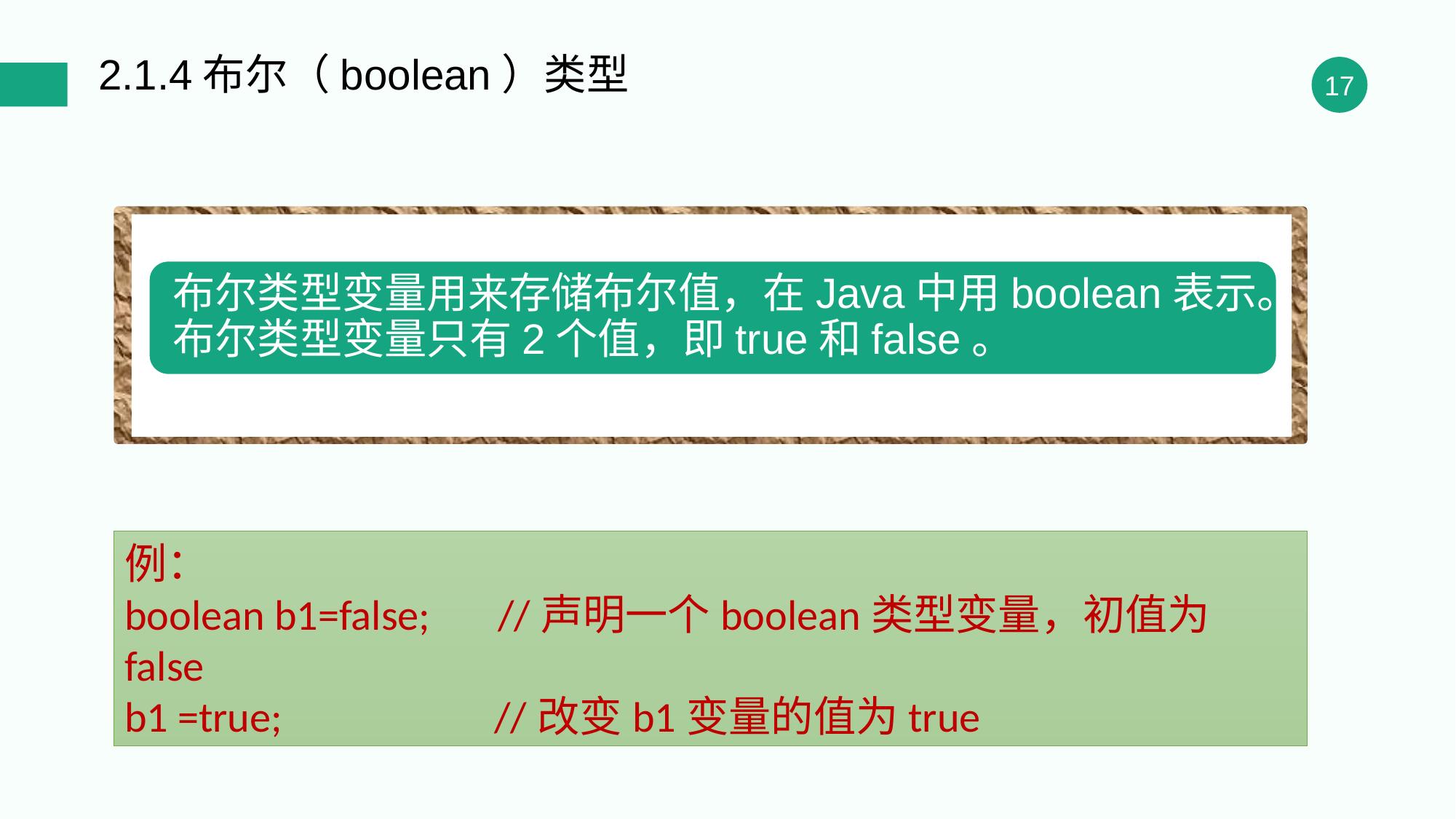

2.1.4布尔（boolean）类型

布尔类型变量用来存储布尔值，在Java中用boolean表示。布尔类型变量只有2个值，即true和false。
例：
boolean b1=false;       //声明一个boolean类型变量，初值为false
b1 =true;                      //改变b1变量的值为true